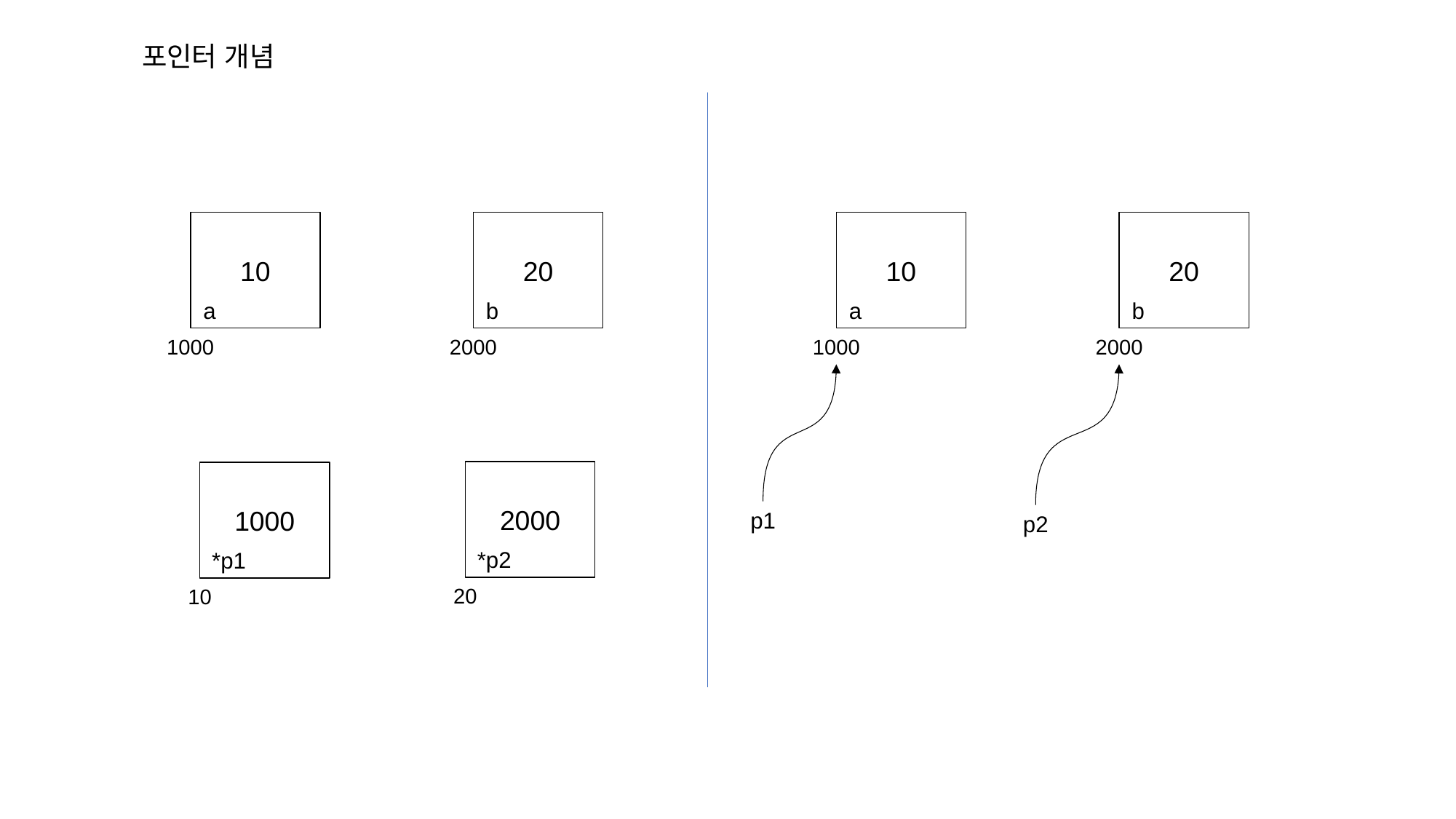

포인터 개념
10
a
1000
20
b
2000
10
a
1000
20
b
2000
2000
*p2
20
1000
*p1
10
p1
p2